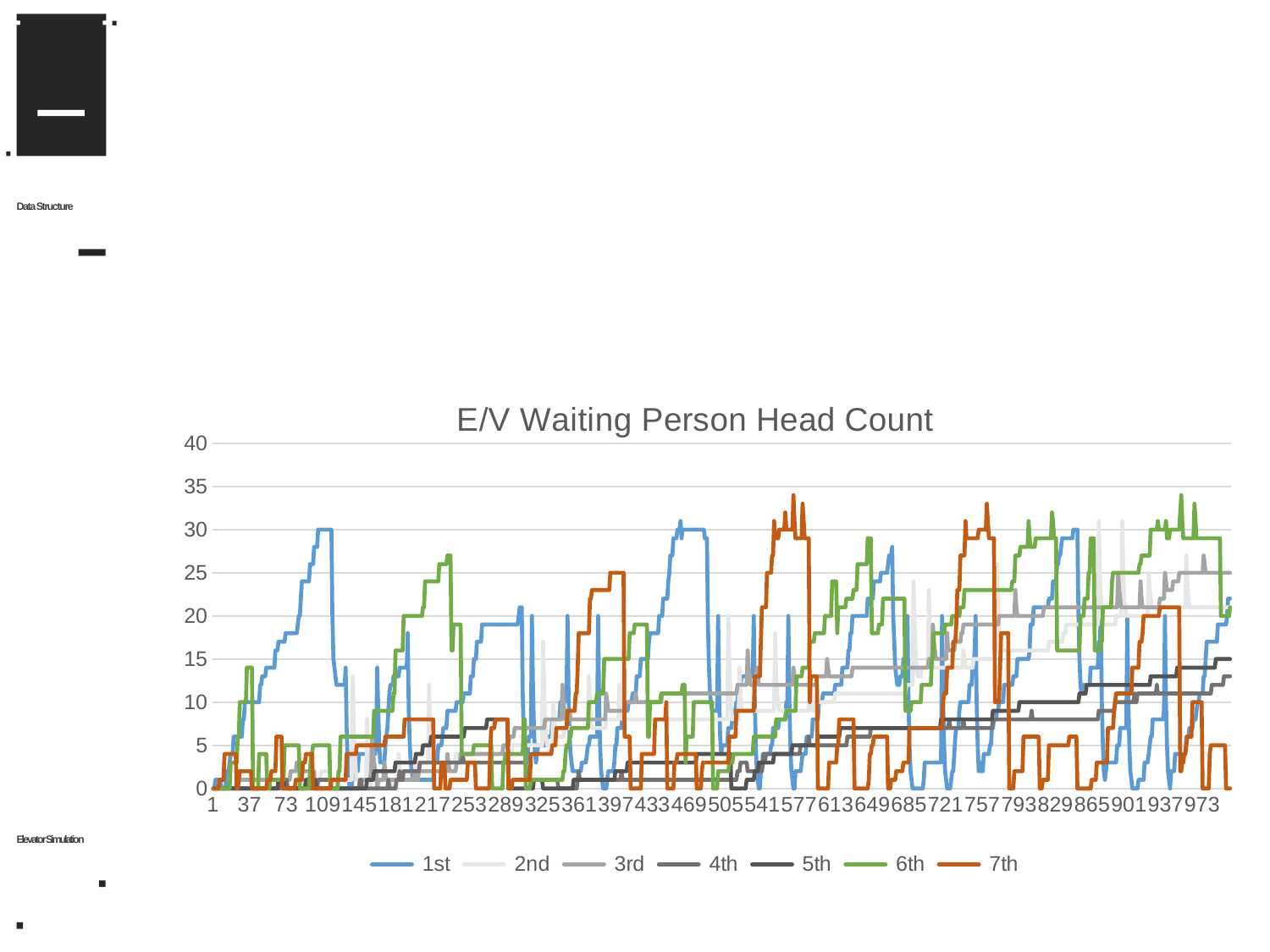

D

# Elevator Simulation

Data Structure : Team Project
Data Structure
How to Measuring Waiting Time

엘리베이터 인구 이동 시뮬레이션 결과 (일부)

### Chart: E/V Waiting Person Head Count

| Category |  1st |  2nd |  3rd |  4th |  5th |  6th |  7th |
|---|---|---|---|---|---|---|---|
Elevator Simulation